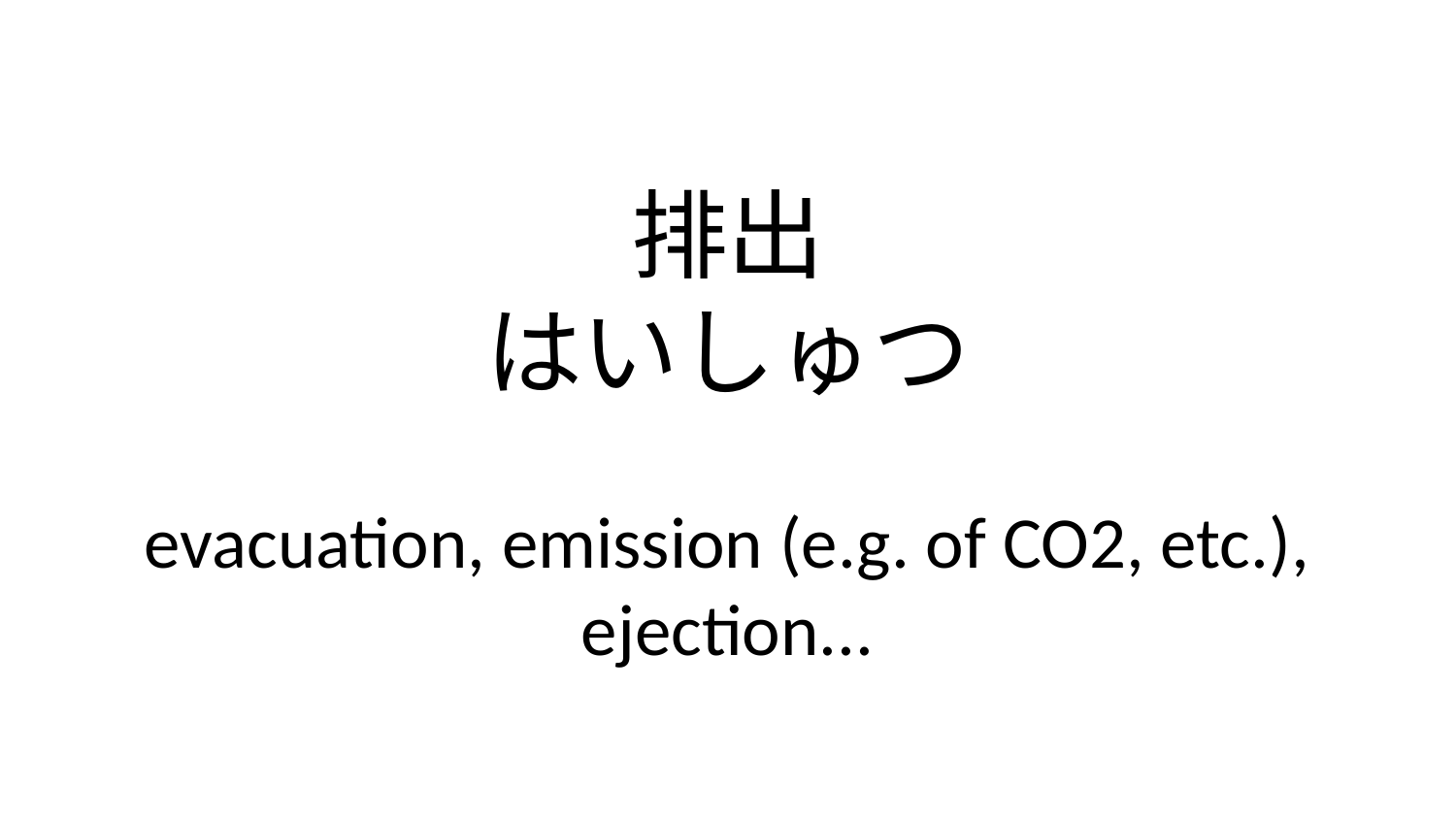

排出
はいしゅつ
evacuation, emission (e.g. of CO2, etc.), ejection...
451-465